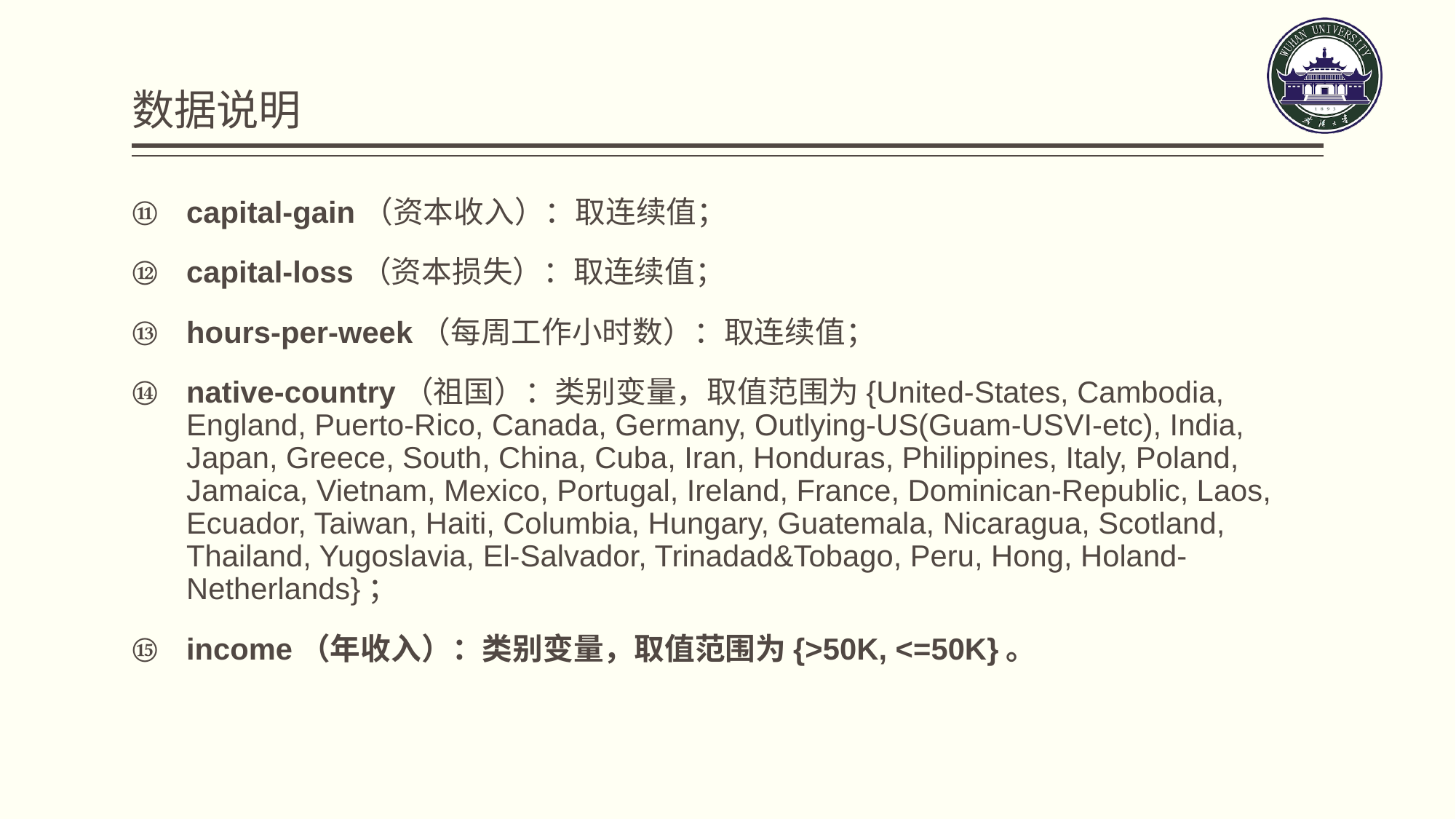

# 数据说明
capital-gain（资本收入）：取连续值；
capital-loss（资本损失）：取连续值；
hours-per-week（每周工作小时数）：取连续值；
native-country（祖国）：类别变量，取值范围为{United-States, Cambodia, England, Puerto-Rico, Canada, Germany, Outlying-US(Guam-USVI-etc), India, Japan, Greece, South, China, Cuba, Iran, Honduras, Philippines, Italy, Poland, Jamaica, Vietnam, Mexico, Portugal, Ireland, France, Dominican-Republic, Laos, Ecuador, Taiwan, Haiti, Columbia, Hungary, Guatemala, Nicaragua, Scotland, Thailand, Yugoslavia, El-Salvador, Trinadad&Tobago, Peru, Hong, Holand-Netherlands}；
income（年收入）：类别变量，取值范围为{>50K, <=50K}。